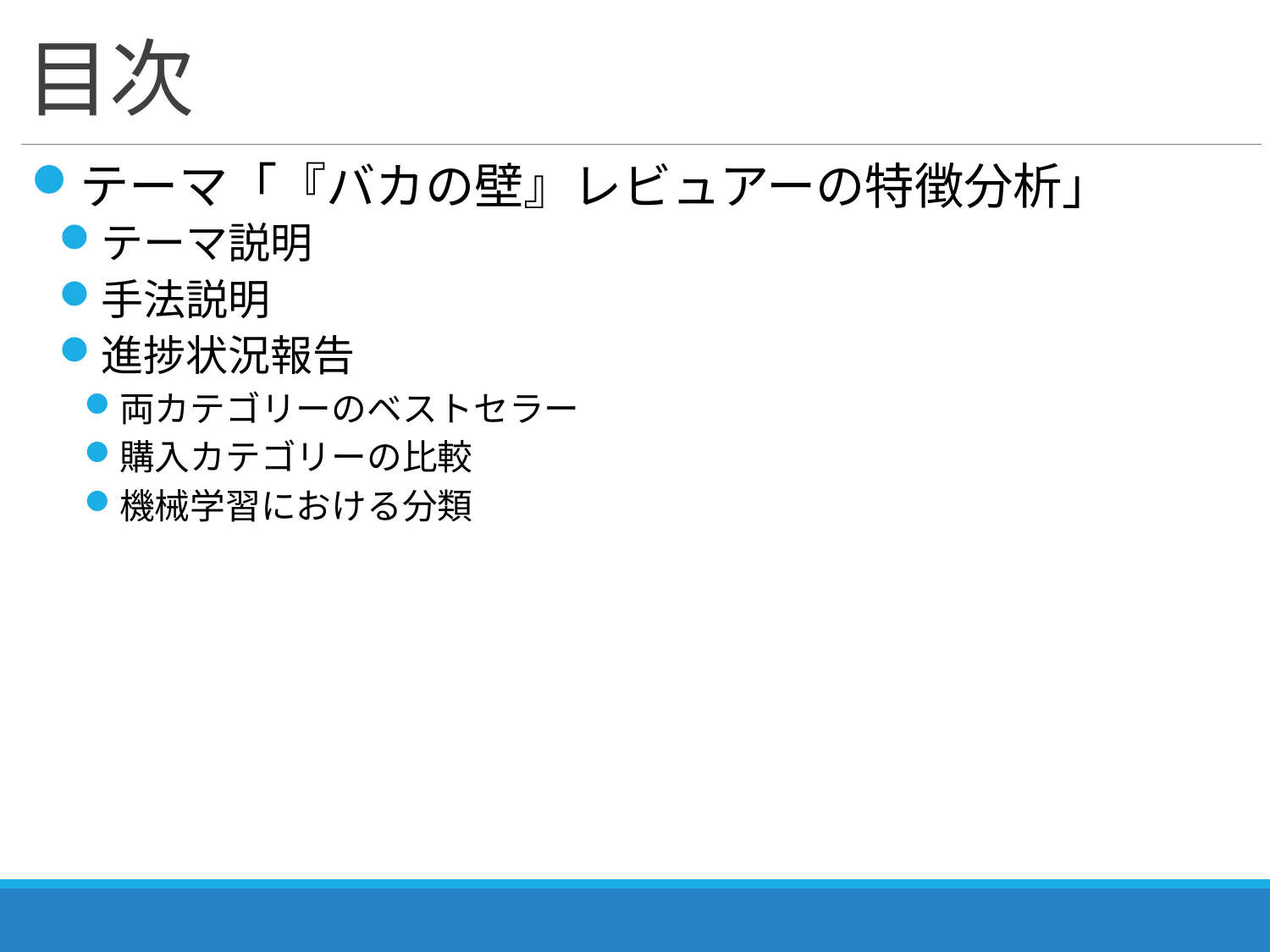

# 目次
テーマ「『バカの壁』レビュアーの特徴分析」
テーマ説明
手法説明
進捗状況報告
両カテゴリーのベストセラー
購入カテゴリーの比較
機械学習における分類